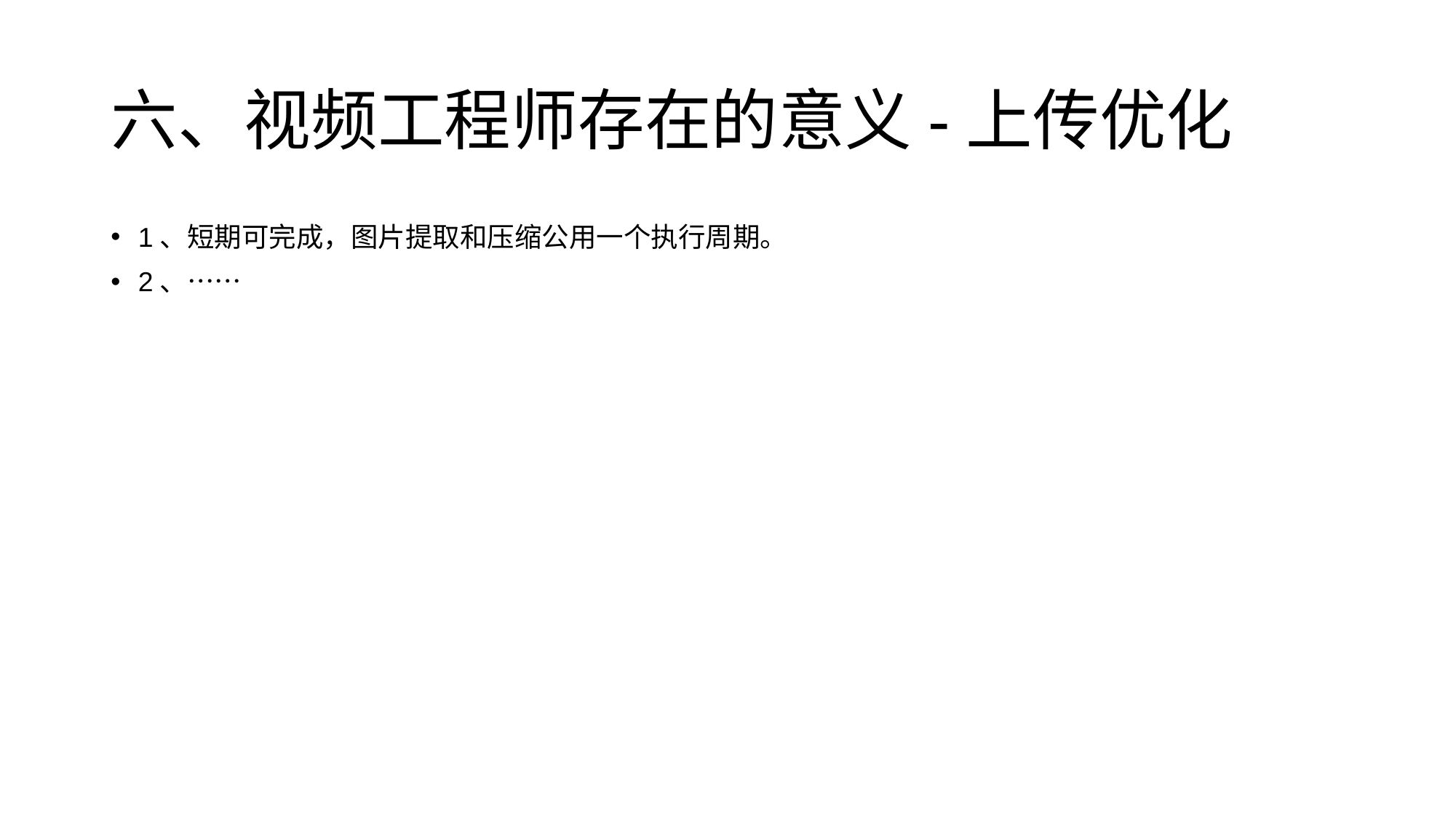

# 六、视频工程师存在的意义-上传优化
1、短期可完成，图片提取和压缩公用一个执行周期。
2、……